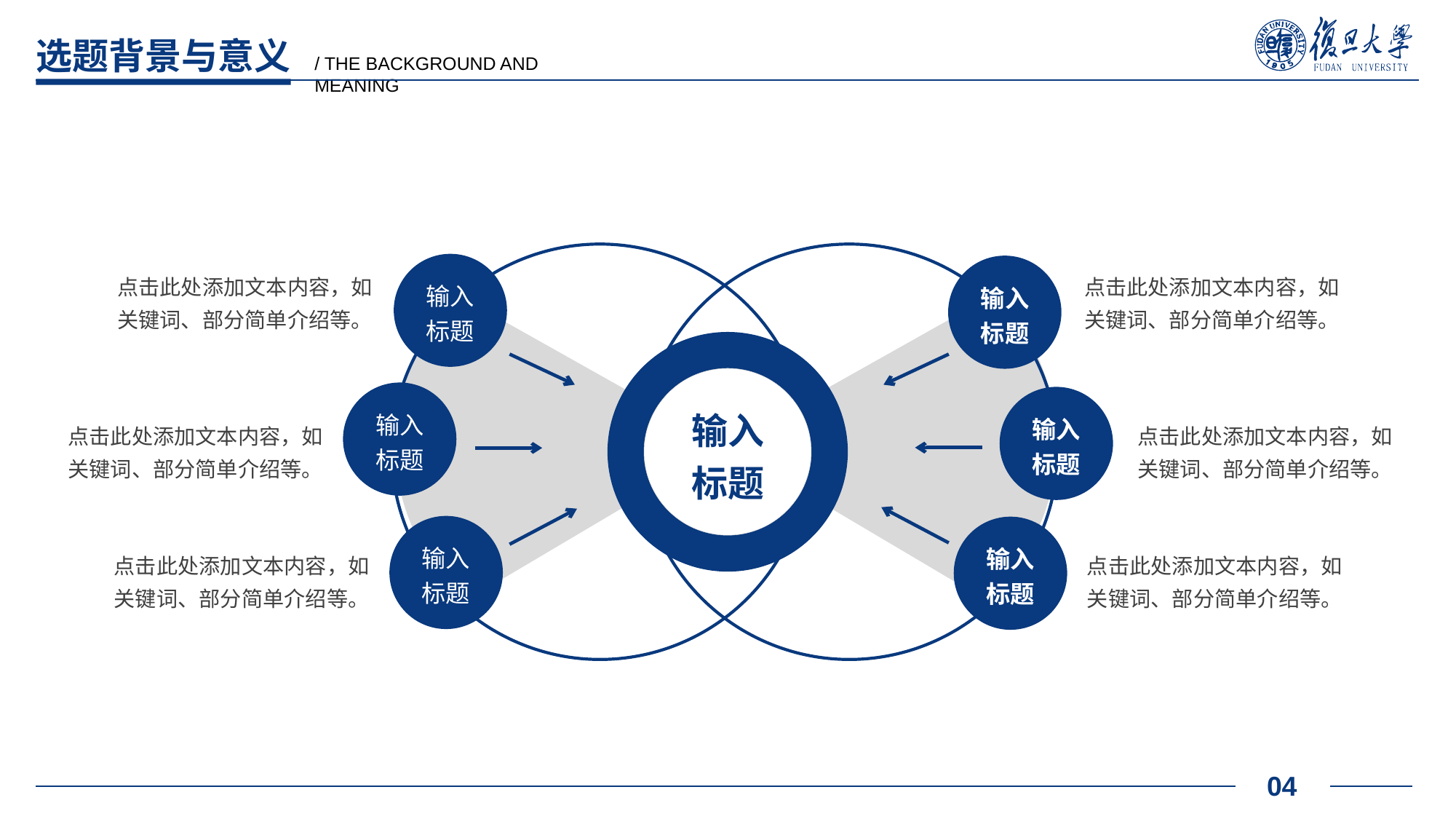

选题背景与意义
/ THE BACKGROUND AND MEANING

输入标题
输入标题
点击此处添加文本内容，如关键词、部分简单介绍等。
点击此处添加文本内容，如关键词、部分简单介绍等。

输入标题
输入标题
输入标题
点击此处添加文本内容，如关键词、部分简单介绍等。
点击此处添加文本内容，如关键词、部分简单介绍等。
输入标题
输入标题
点击此处添加文本内容，如关键词、部分简单介绍等。
点击此处添加文本内容，如关键词、部分简单介绍等。
04